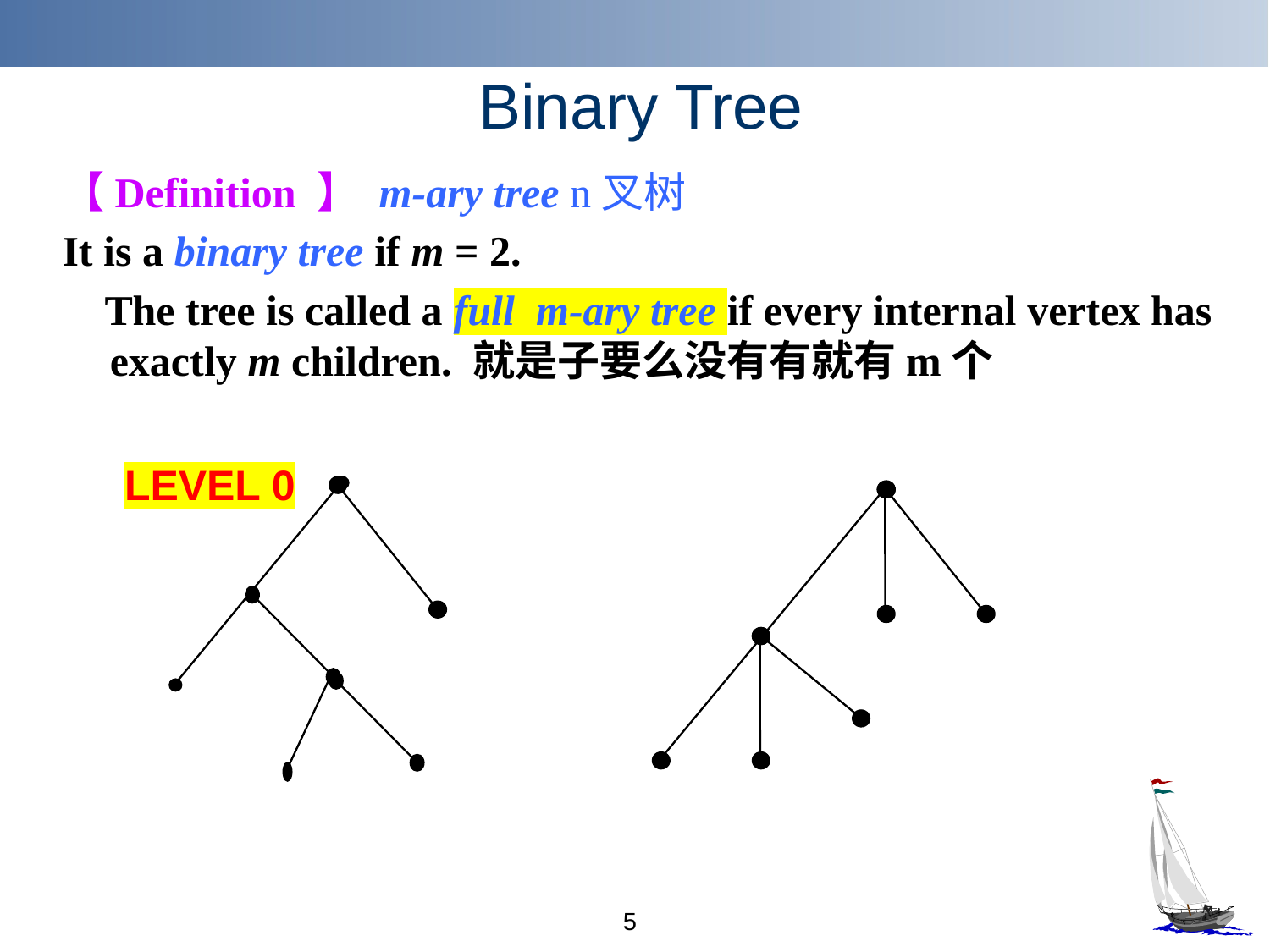

# Binary Tree
【Definition 】 m-ary tree n叉树
It is a binary tree if m = 2.
    The tree is called a full  m-ary tree if every internal vertex has exactly m children. 就是子要么没有有就有m个

LEVEL 0

5